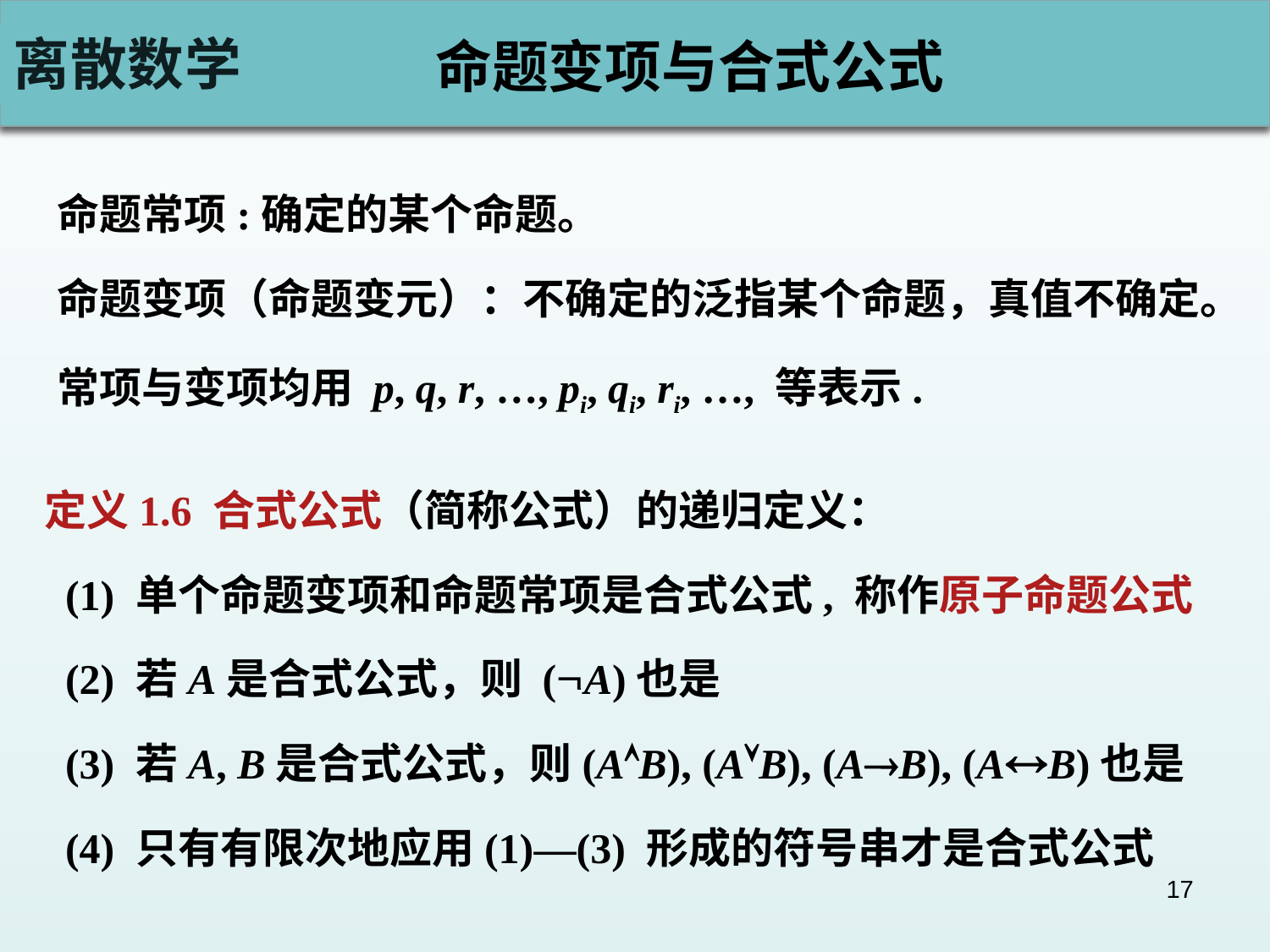

# 命题变项与合式公式
 命题常项:确定的某个命题。
 命题变项（命题变元）：不确定的泛指某个命题，真值不确定。
 常项与变项均用 p, q, r, …, pi, qi, ri, …, 等表示.
定义1.6 合式公式（简称公式）的递归定义：
  (1) 单个命题变项和命题常项是合式公式, 称作原子命题公式
  (2) 若A是合式公式，则 (¬A)也是
  (3) 若A, B是合式公式，则(A∧B), (A∨B), (A→B), (A↔B)也是
  (4) 只有有限次地应用(1)—(3) 形成的符号串才是合式公式
17